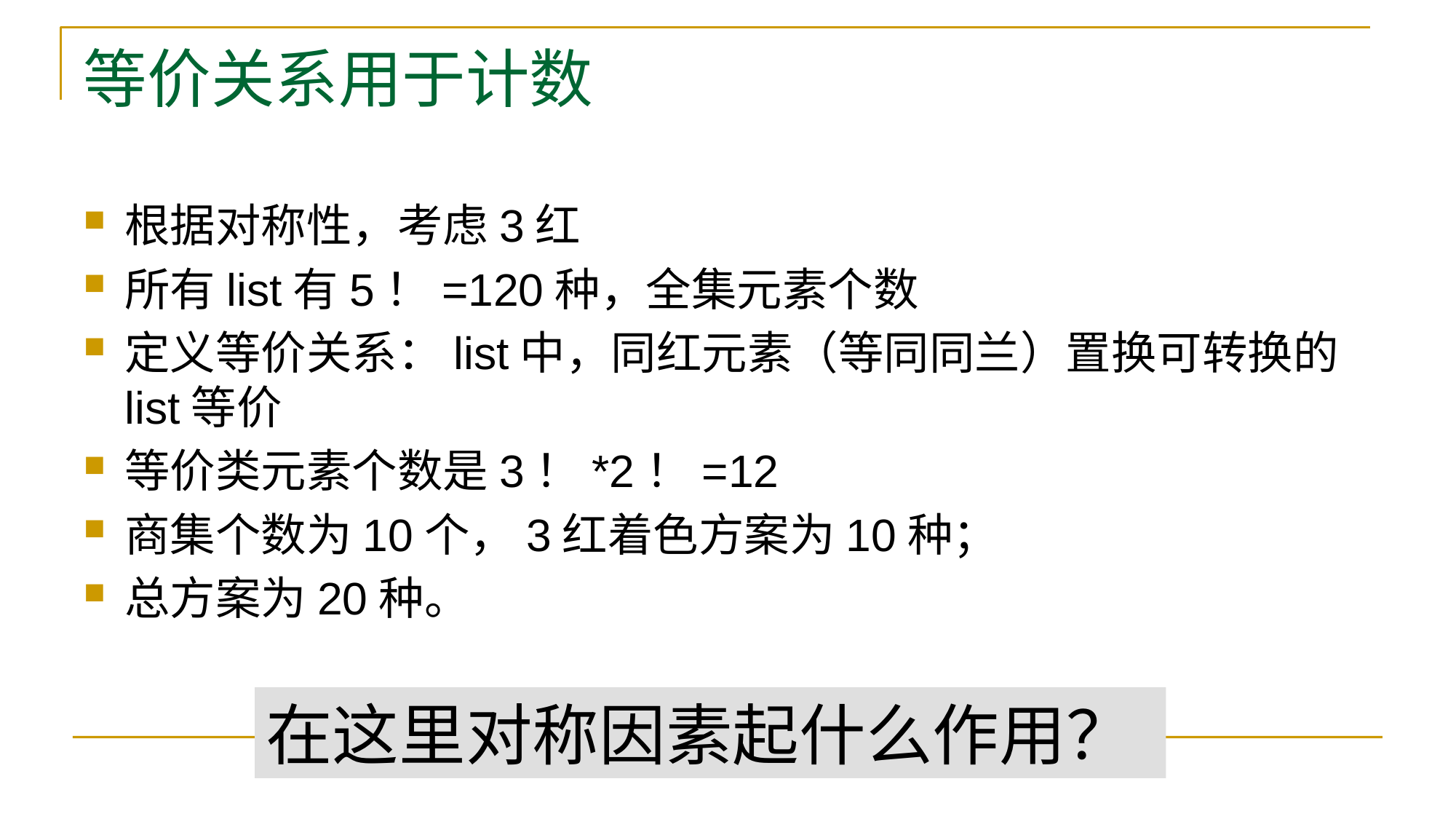

# 等价关系用于计数
根据对称性，考虑3红
所有list有5！=120种，全集元素个数
定义等价关系：list中，同红元素（等同同兰）置换可转换的list等价
等价类元素个数是3！*2！=12
商集个数为10个，3红着色方案为10种；
总方案为20种。

在这里对称因素起什么作用？